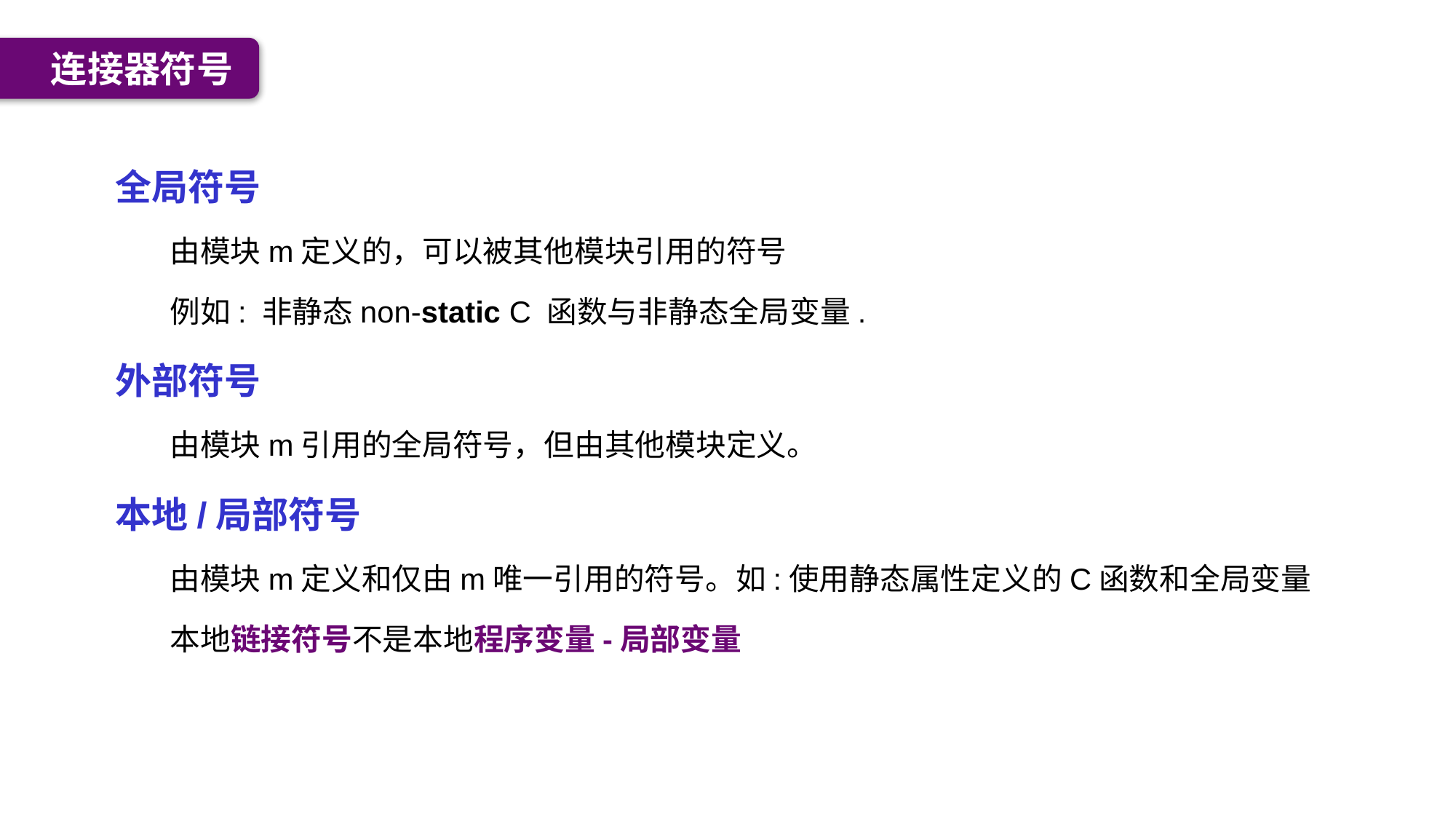

连接器符号
全局符号
由模块m定义的，可以被其他模块引用的符号
例如: 非静态non-static C 函数与非静态全局变量.
外部符号
由模块m引用的全局符号，但由其他模块定义。
本地/局部符号
由模块m定义和仅由m唯一引用的符号。如:使用静态属性定义的C函数和全局变量
本地链接符号不是本地程序变量-局部变量